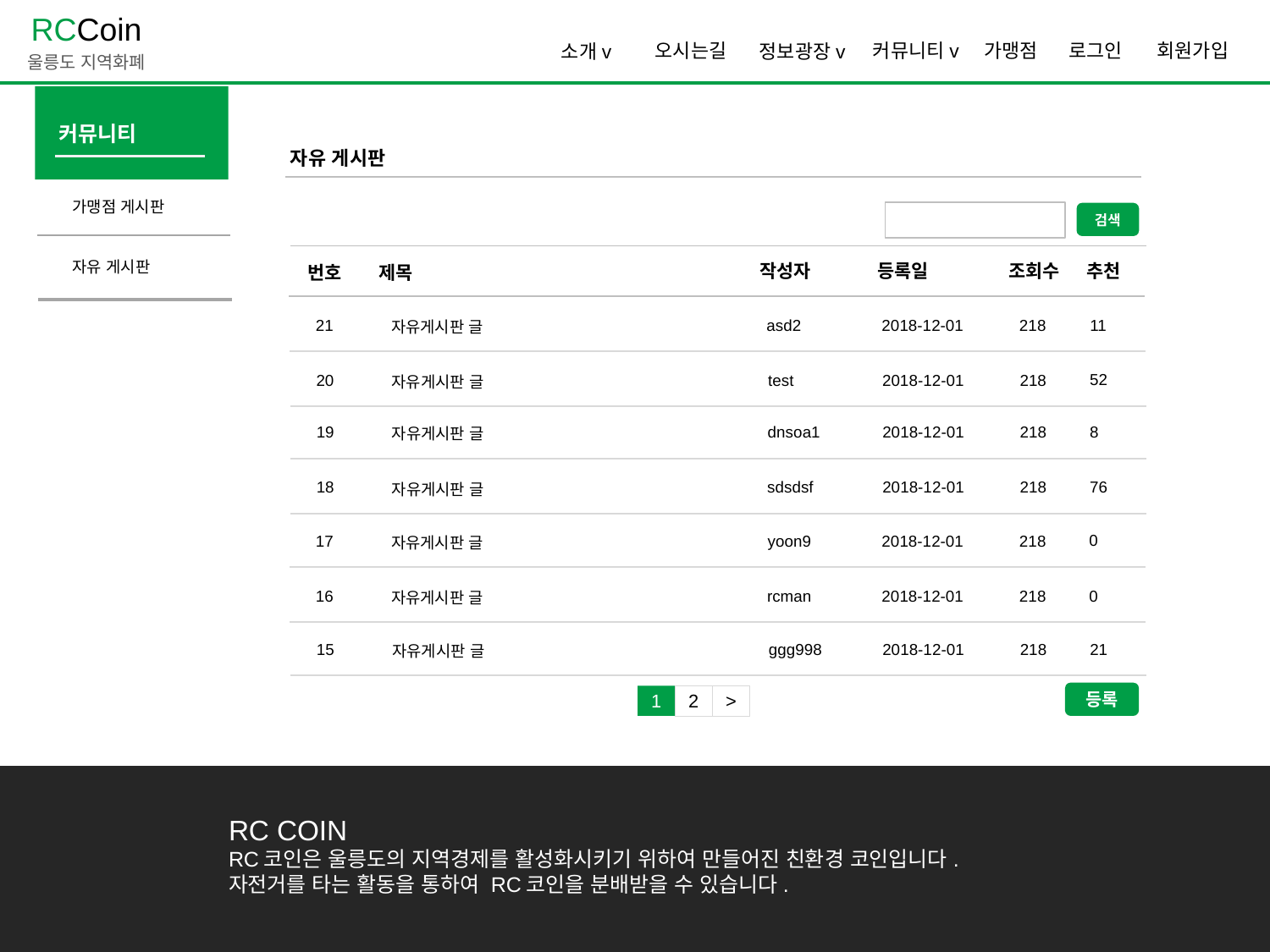

RCCoin
울릉도 지역화폐
오시는길
커뮤니티v
가맹점
로그인
회원가입
정보광장v
소개v

커뮤니티
가맹점 게시판
자유 게시판
자유 게시판

검색
추천
작성자
등록일
조회수
번호
제목
11
21
asd2
2018-12-01
218
자유게시판 글
52
20
test
2018-12-01
218
자유게시판 글
8
19
dnsoa1
2018-12-01
218
자유게시판 글
76
18
sdsdsf
2018-12-01
218
자유게시판 글
0
17
yoon9
2018-12-01
218
자유게시판 글
0
16
rcman
2018-12-01
218
자유게시판 글
21
15
ggg998
2018-12-01
218
자유게시판 글
등록
1
2
>

RC COIN
RC코인은 울릉도의 지역경제를 활성화시키기 위하여 만들어진 친환경 코인입니다.
자전거를 타는 활동을 통하여 RC코인을 분배받을 수 있습니다.